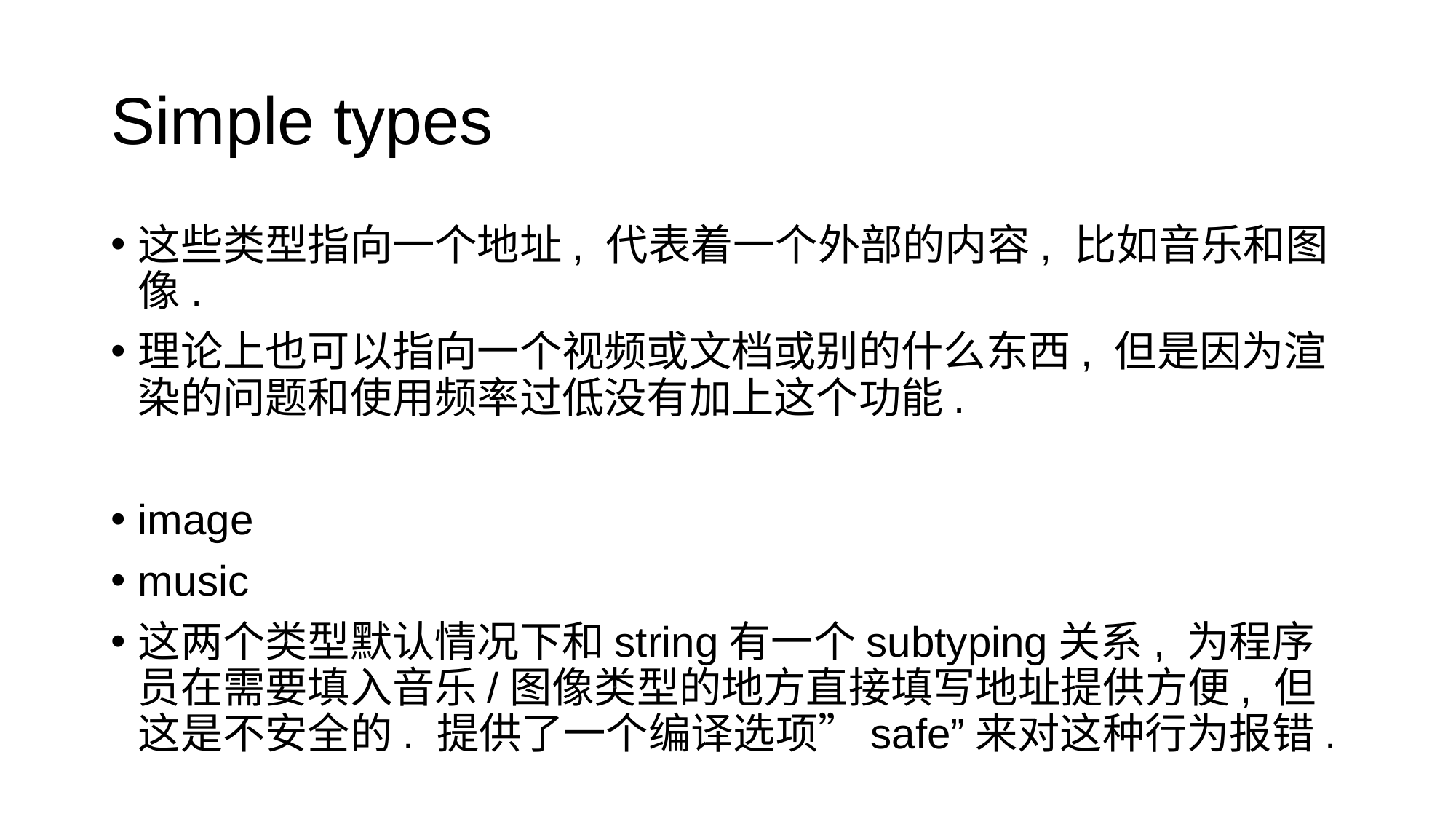

# Simple types
这些类型指向一个地址, 代表着一个外部的内容, 比如音乐和图像.
理论上也可以指向一个视频或文档或别的什么东西, 但是因为渲染的问题和使用频率过低没有加上这个功能.

image
music
这两个类型默认情况下和string有一个subtyping关系, 为程序员在需要填入音乐/图像类型的地方直接填写地址提供方便, 但这是不安全的. 提供了一个编译选项”safe”来对这种行为报错.